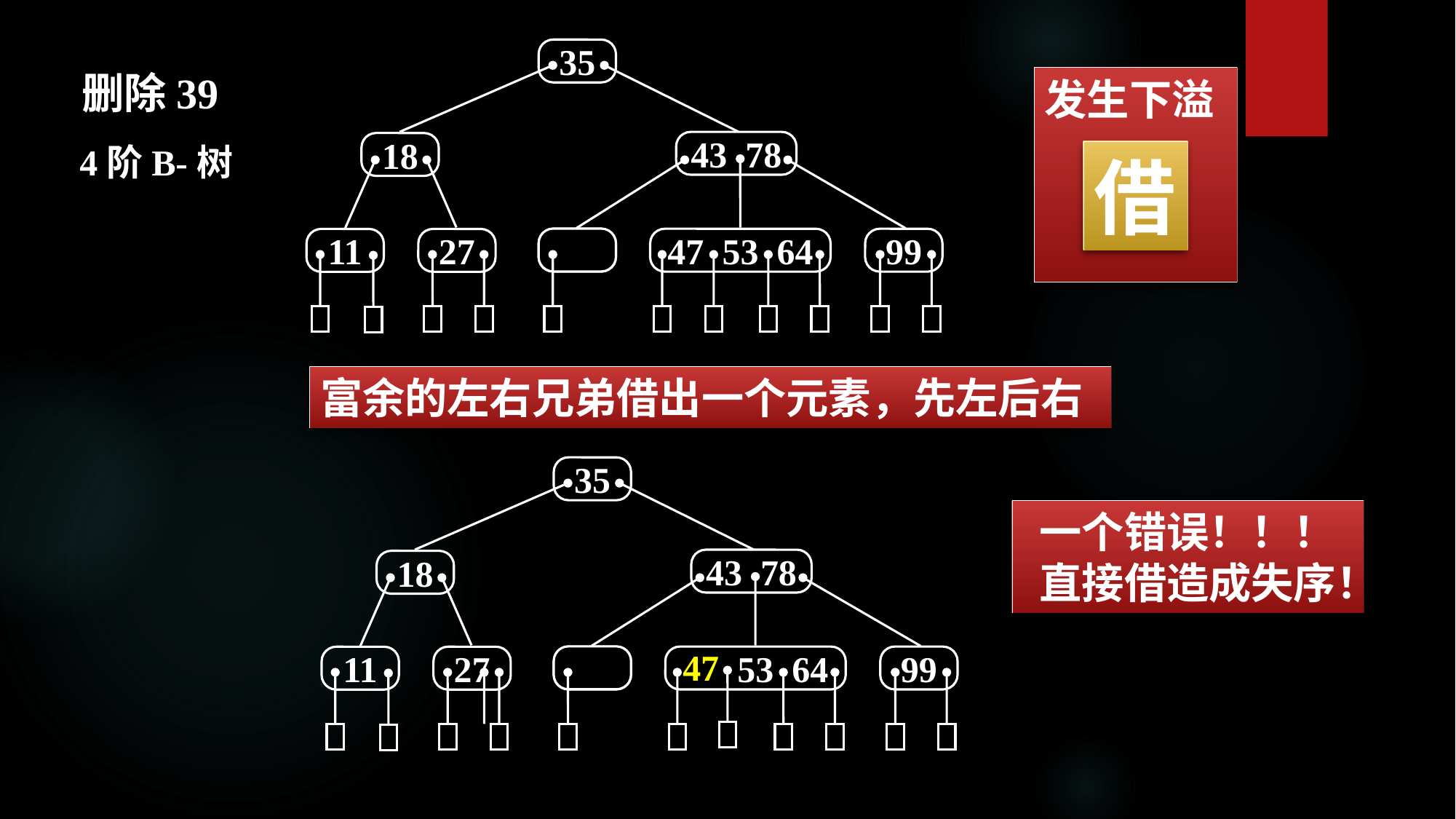

35

43  78
18

39
47  53  64
99
11
27

删除39
发生下溢

4阶B-树
借
富余的左右兄弟借出一个元素，先左后右
35

43  78
18

39
      53  64
99
11
27

一个错误！！！
直接借造成失序！
47